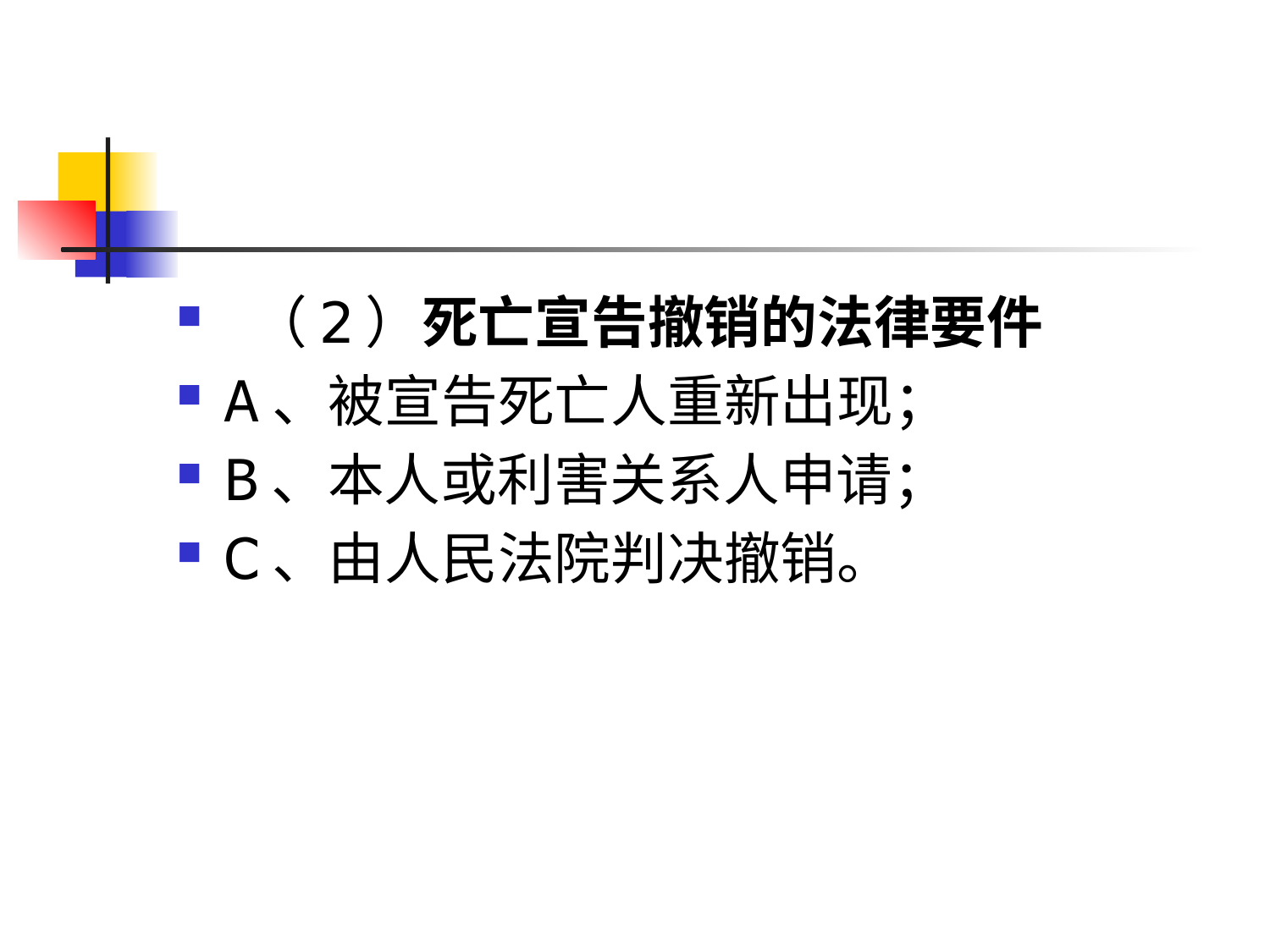

#
 （2）死亡宣告撤销的法律要件
A、被宣告死亡人重新出现；
B、本人或利害关系人申请；
C、由人民法院判决撤销。